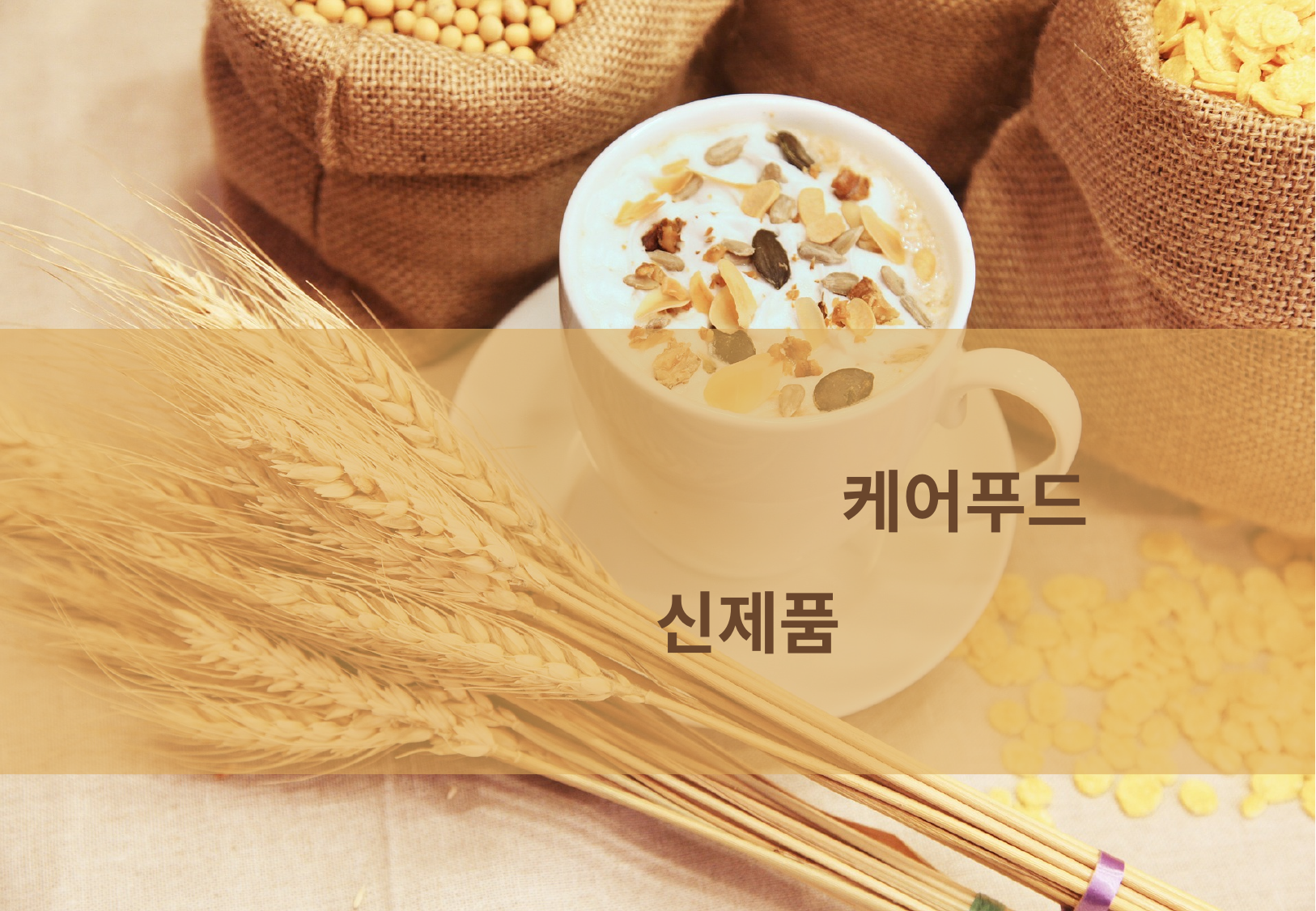

2.2 액티브 시니어 인구 현황

국내 케어푸드 시장
신제품 출시방안 제언